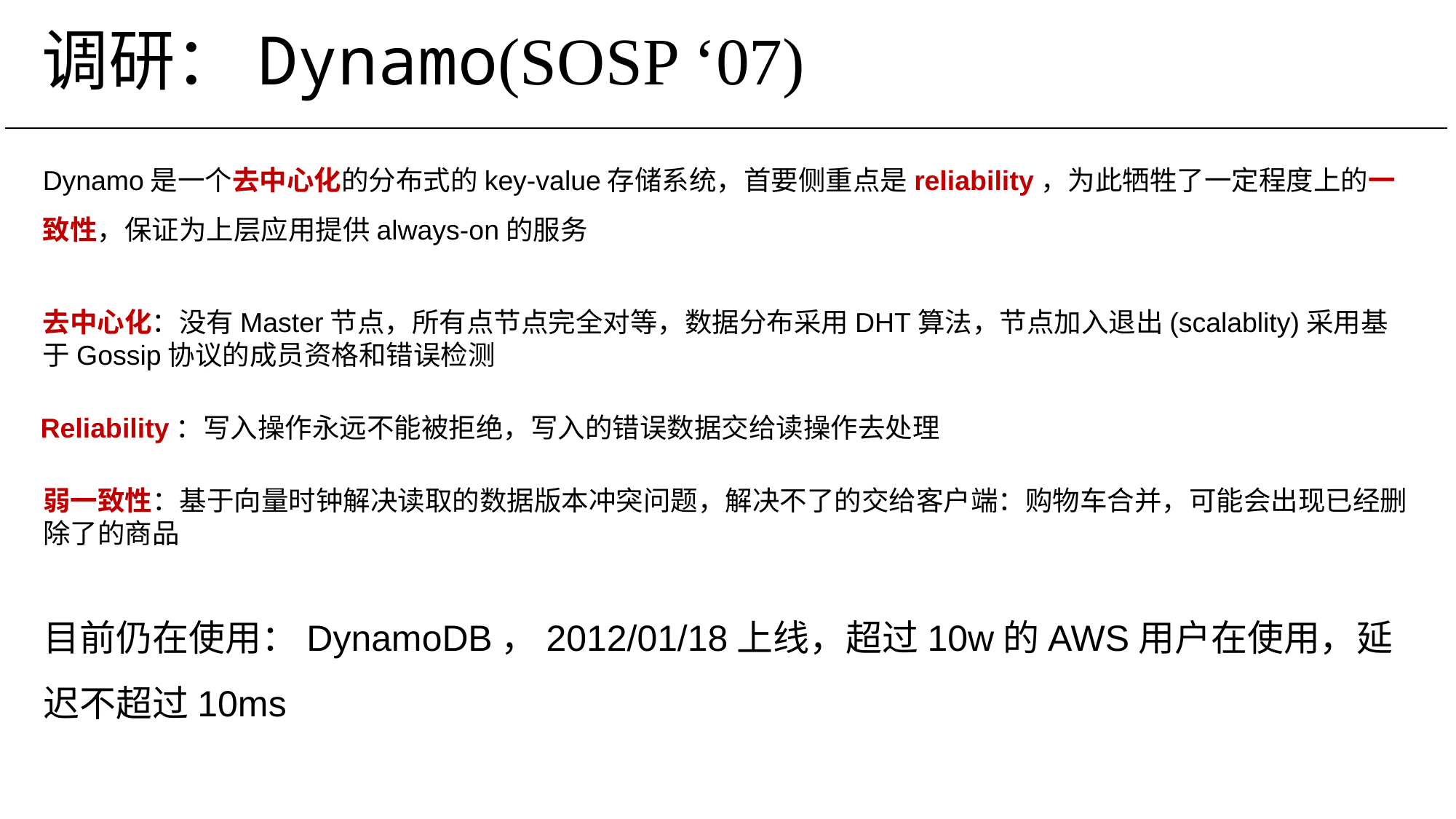

# 调研：Dynamo(SOSP ‘07)
Dynamo是一个去中心化的分布式的key-value存储系统，首要侧重点是reliability，为此牺牲了一定程度上的一致性，保证为上层应用提供always-on的服务
去中心化：没有Master节点，所有点节点完全对等，数据分布采用DHT算法，节点加入退出(scalablity)采用基于Gossip协议的成员资格和错误检测
Reliability：写入操作永远不能被拒绝，写入的错误数据交给读操作去处理
弱一致性：基于向量时钟解决读取的数据版本冲突问题，解决不了的交给客户端：购物车合并，可能会出现已经删除了的商品
目前仍在使用：DynamoDB，2012/01/18上线，超过10w的AWS用户在使用，延迟不超过10ms